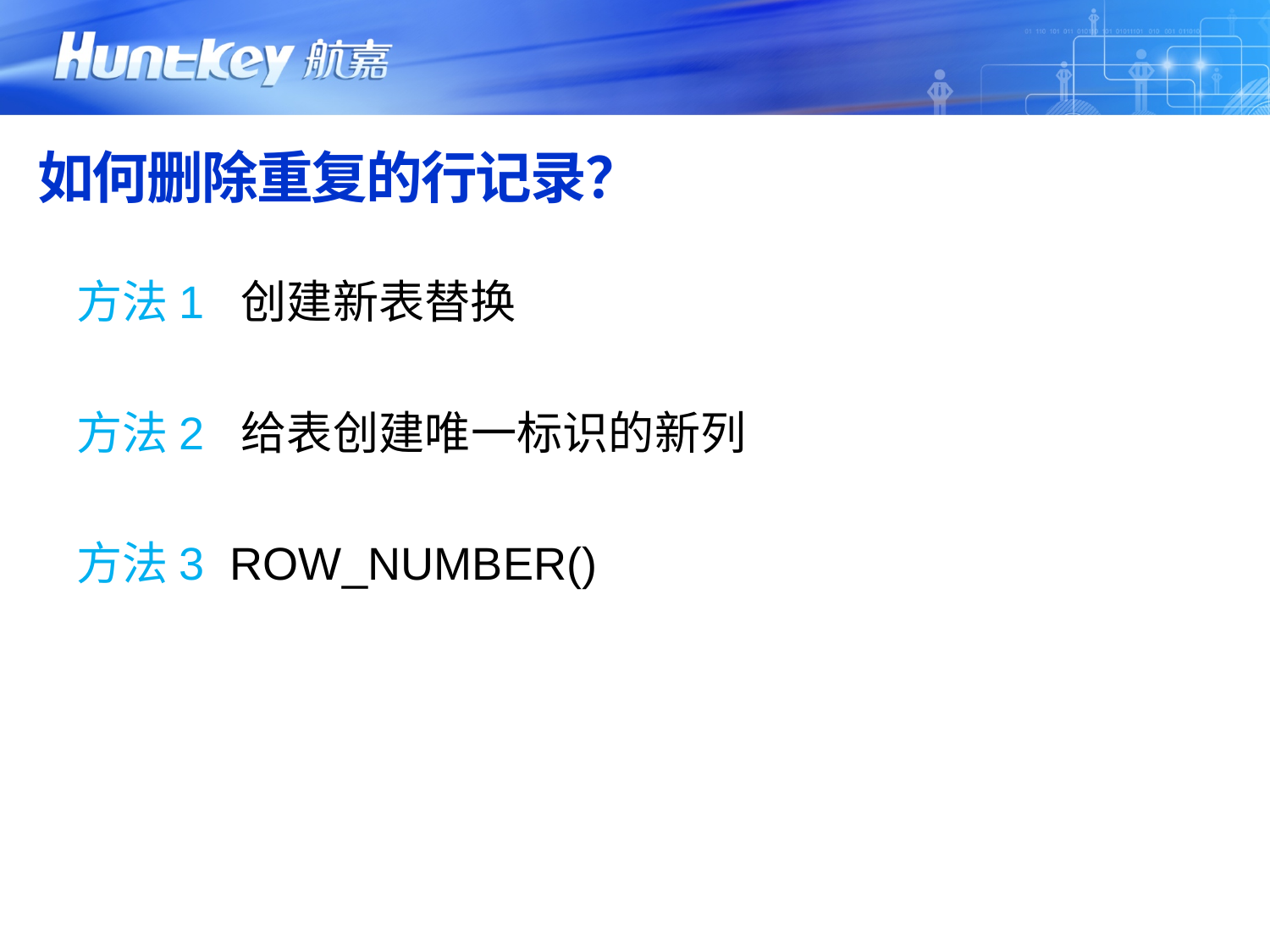

# 如何删除重复的行记录？
方法1  创建新表替换

方法2  给表创建唯一标识的新列

方法3  ROW_NUMBER()